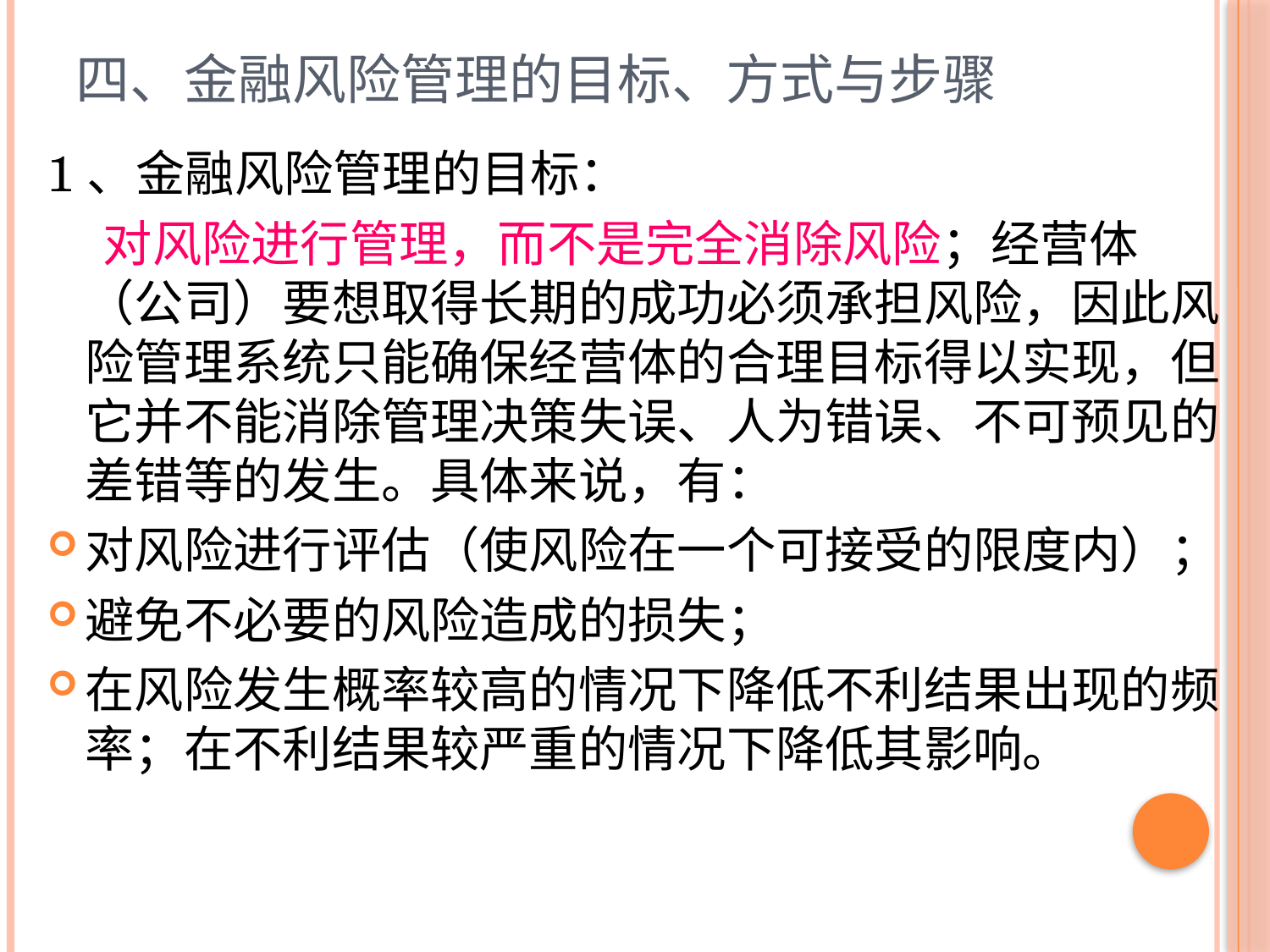

# 四、金融风险管理的目标、方式与步骤
1、金融风险管理的目标：
    对风险进行管理，而不是完全消除风险；经营体（公司）要想取得长期的成功必须承担风险，因此风险管理系统只能确保经营体的合理目标得以实现，但它并不能消除管理决策失误、人为错误、不可预见的差错等的发生。具体来说，有：
对风险进行评估（使风险在一个可接受的限度内）；
避免不必要的风险造成的损失；
在风险发生概率较高的情况下降低不利结果出现的频率；在不利结果较严重的情况下降低其影响。